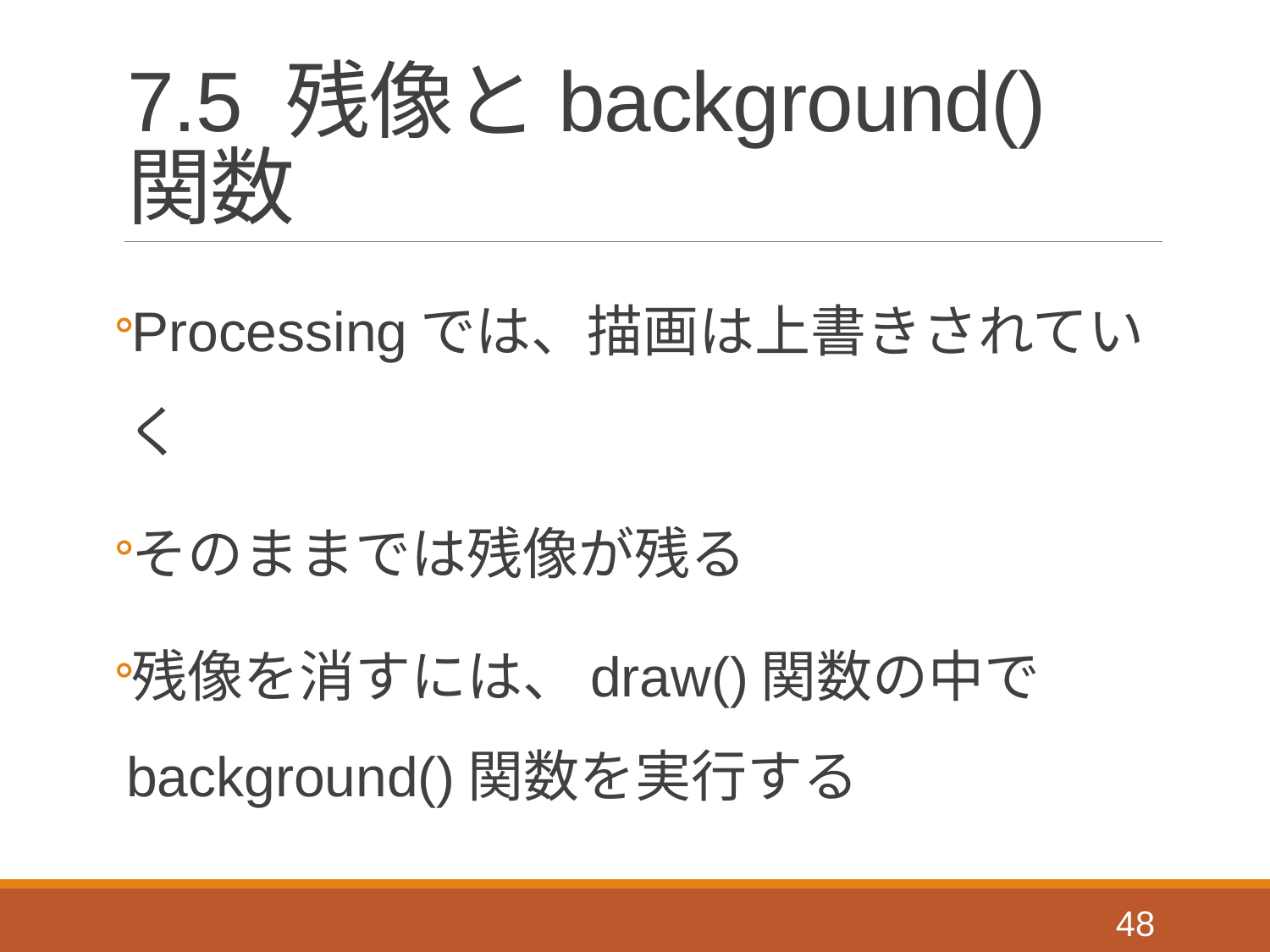

# 7.5 残像とbackground()関数
Processingでは、描画は上書きされていく
そのままでは残像が残る
残像を消すには、draw()関数の中でbackground()関数を実行する
48